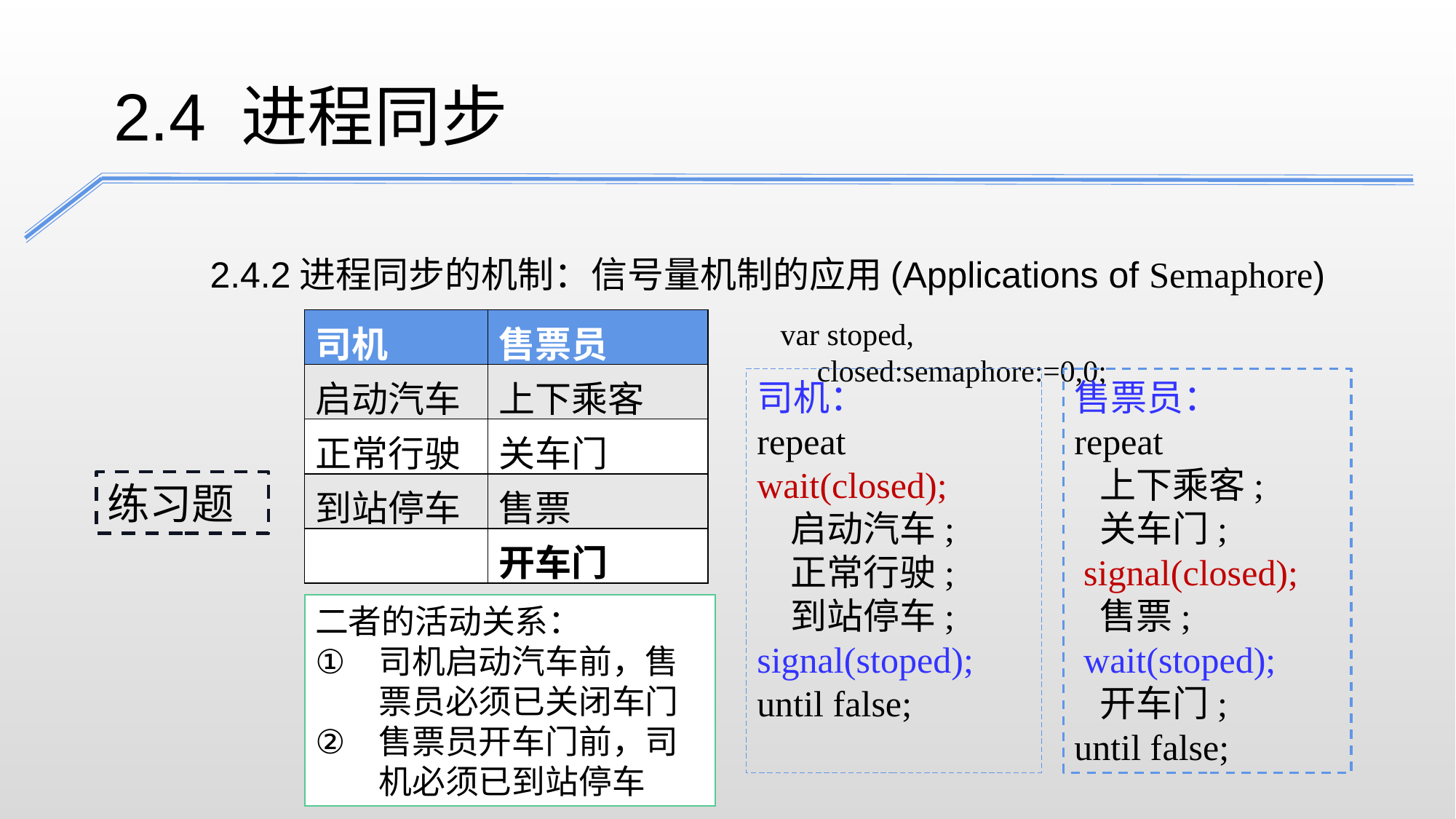

2.4 进程同步
2.4.2进程同步的机制：信号量机制的应用(Applications of Semaphore)
| 司机 | 售票员 |
| --- | --- |
| 启动汽车 | 上下乘客 |
| 正常行驶 | 关车门 |
| 到站停车 | 售票 |
|  | 开车门 |
var stoped, closed:semaphore:=0,0;
司机：
repeat
wait(closed);
   启动汽车;
   正常行驶;
   到站停车; signal(stoped);
until false;

售票员：
repeat
  上下乘客;
  关车门;
 signal(closed);
  售票;
 wait(stoped);
  开车门;
until false;
练习题
二者的活动关系：
司机启动汽车前，售票员必须已关闭车门
售票员开车门前，司机必须已到站停车